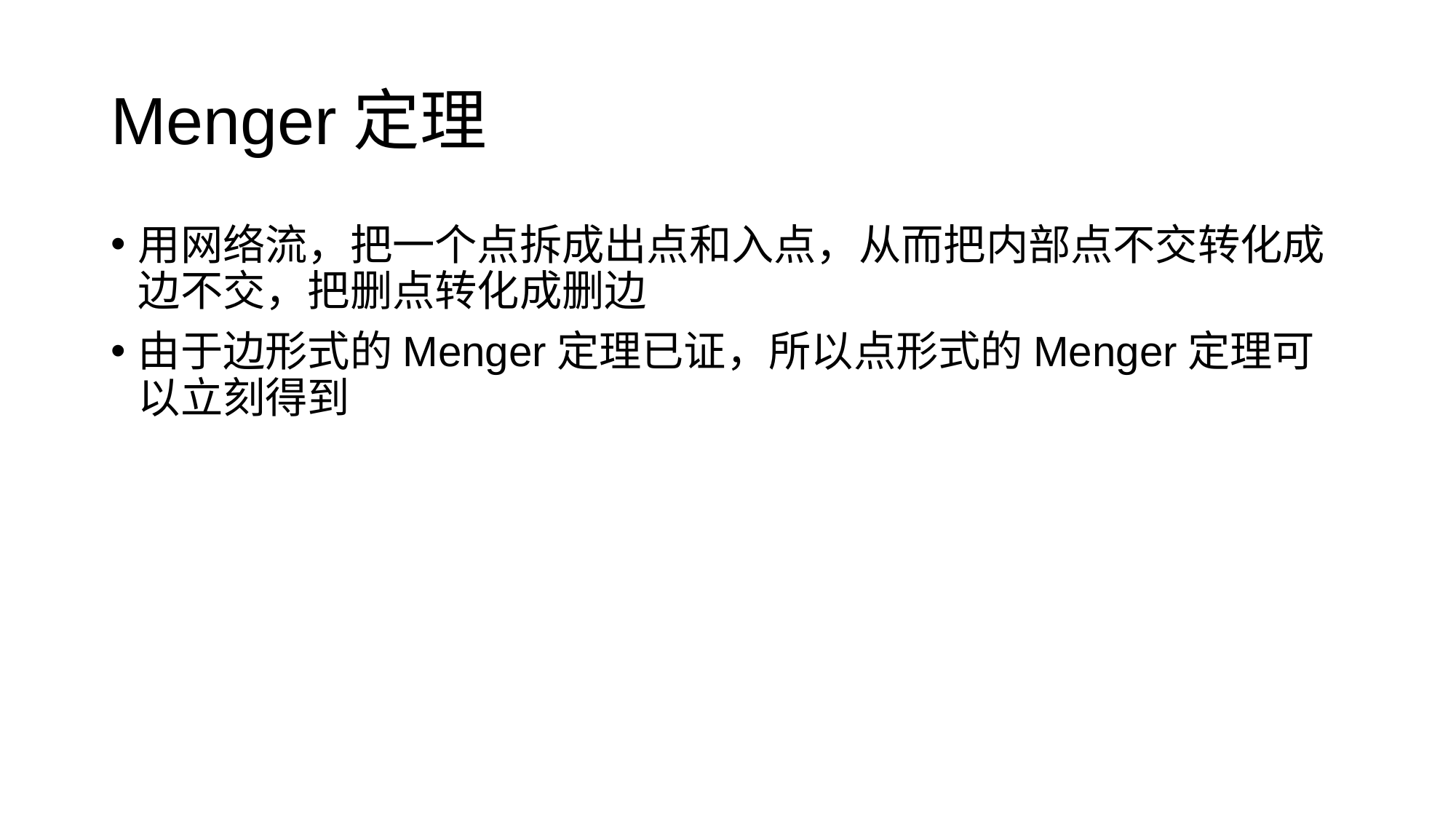

# Menger定理
用网络流，把一个点拆成出点和入点，从而把内部点不交转化成边不交，把删点转化成删边
由于边形式的Menger定理已证，所以点形式的Menger定理可以立刻得到